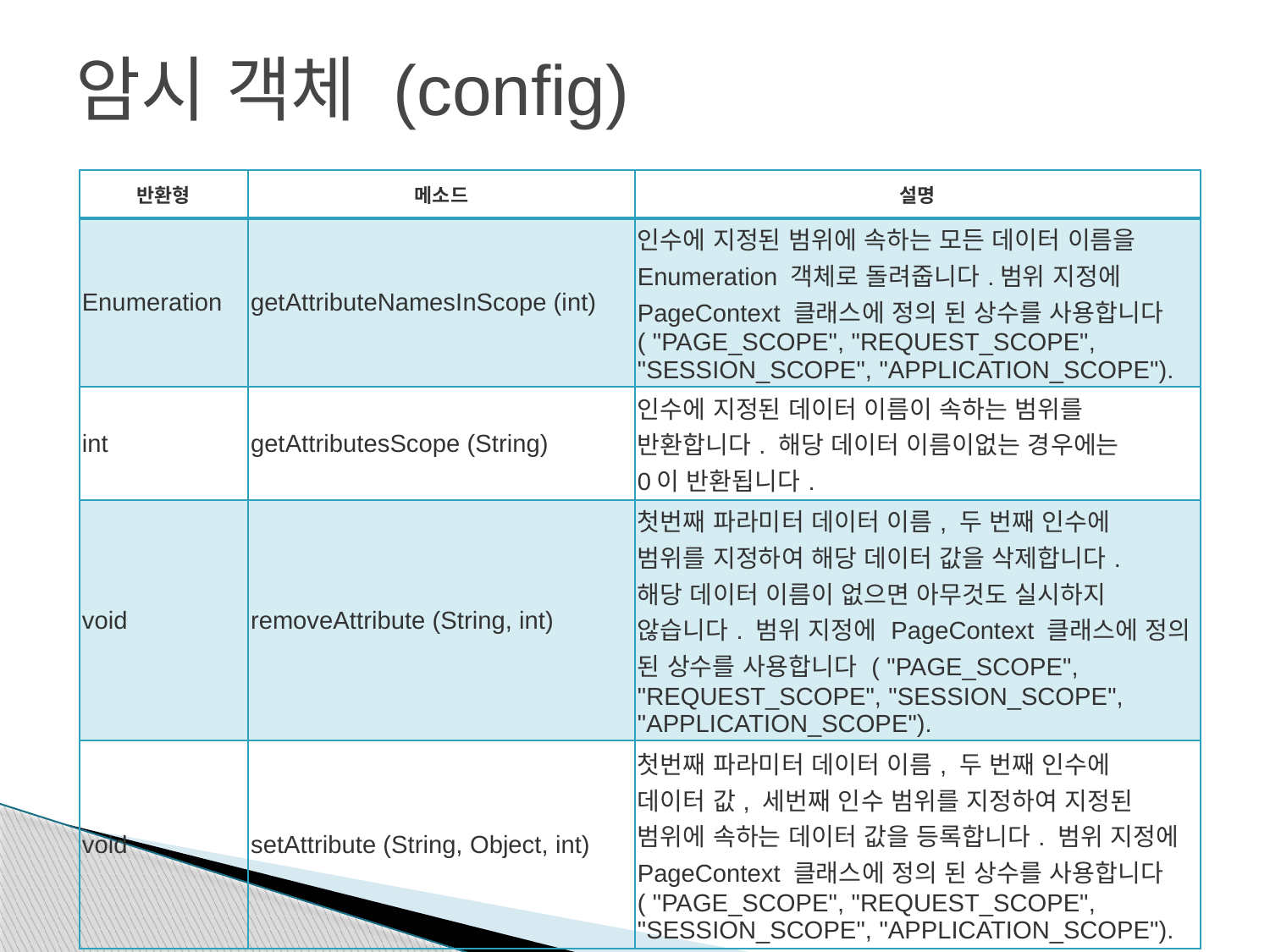

# 암시 객체 (config)
| 반환형 | 메소드 | 설명 |
| --- | --- | --- |
| Enumeration | getAttributeNamesInScope (int) | 인수에 지정된 범위에 속하는 모든 데이터 이름을 Enumeration 객체로 돌려줍니다.범위 지정에 PageContext 클래스에 정의 된 상수를 사용합니다 ( "PAGE\_SCOPE", "REQUEST\_SCOPE", "SESSION\_SCOPE", "APPLICATION\_SCOPE"). |
| int | getAttributesScope (String) | 인수에 지정된 데이터 이름이 속하는 범위를 반환합니다. 해당 데이터 이름이없는 경우에는 0이 반환됩니다. |
| void | removeAttribute (String, int) | 첫번째 파라미터 데이터 이름, 두 번째 인수에 범위를 지정하여 해당 데이터 값을 삭제합니다.  해당 데이터 이름이 없으면 아무것도 실시하지 않습니다. 범위 지정에 PageContext 클래스에 정의 된 상수를 사용합니다 ( "PAGE\_SCOPE", "REQUEST\_SCOPE", "SESSION\_SCOPE", "APPLICATION\_SCOPE"). |
| void | setAttribute (String, Object, int) | 첫번째 파라미터 데이터 이름, 두 번째 인수에 데이터 값, 세번째 인수 범위를 지정하여 지정된 범위에 속하는 데이터 값을 등록합니다. 범위 지정에 PageContext 클래스에 정의 된 상수를 사용합니다 ( "PAGE\_SCOPE", "REQUEST\_SCOPE", "SESSION\_SCOPE", "APPLICATION\_SCOPE"). |